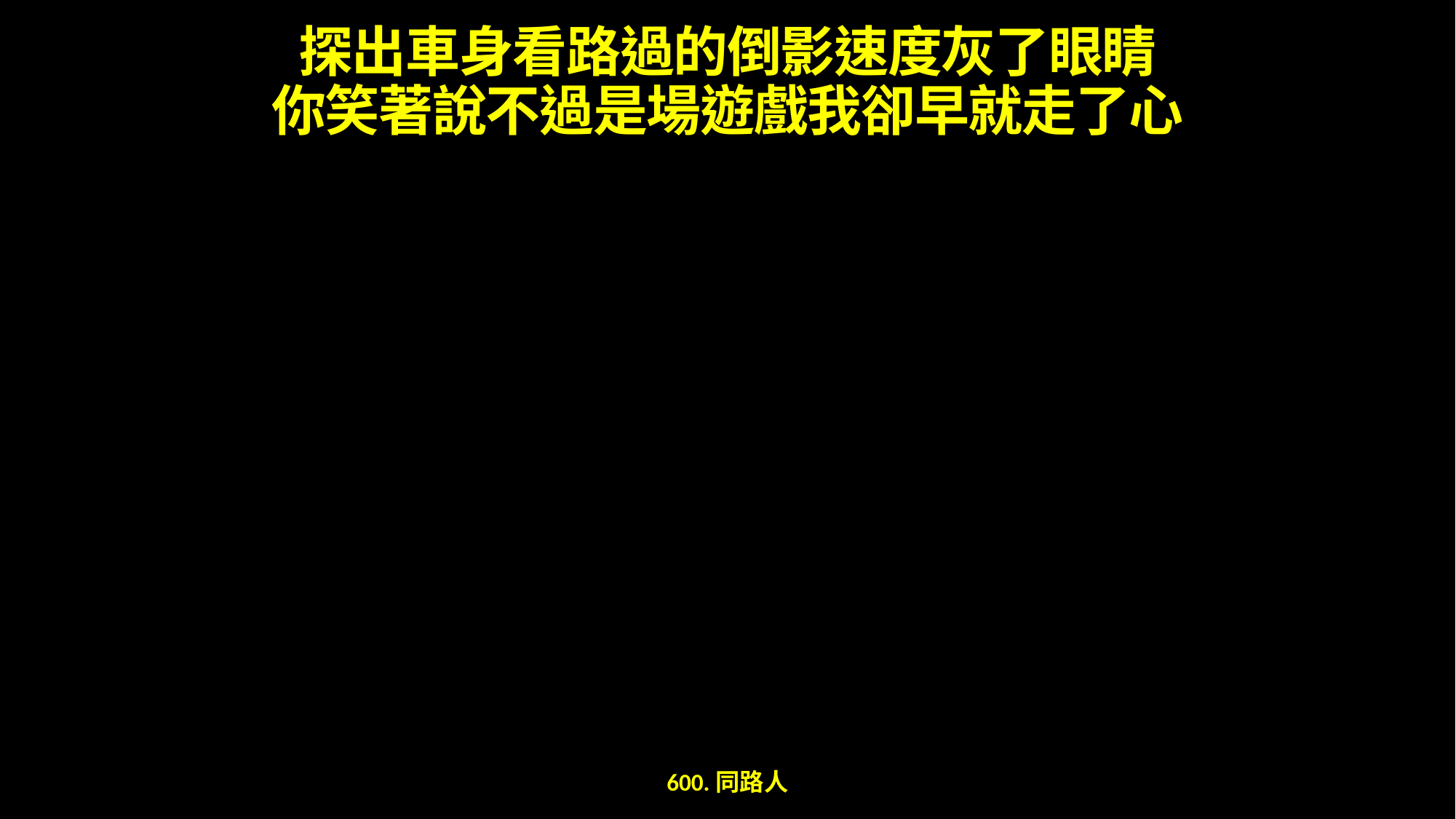

探出車身看路過的倒影速度灰了眼睛
你笑著說不過是場遊戲我卻早就走了心
600.同路人